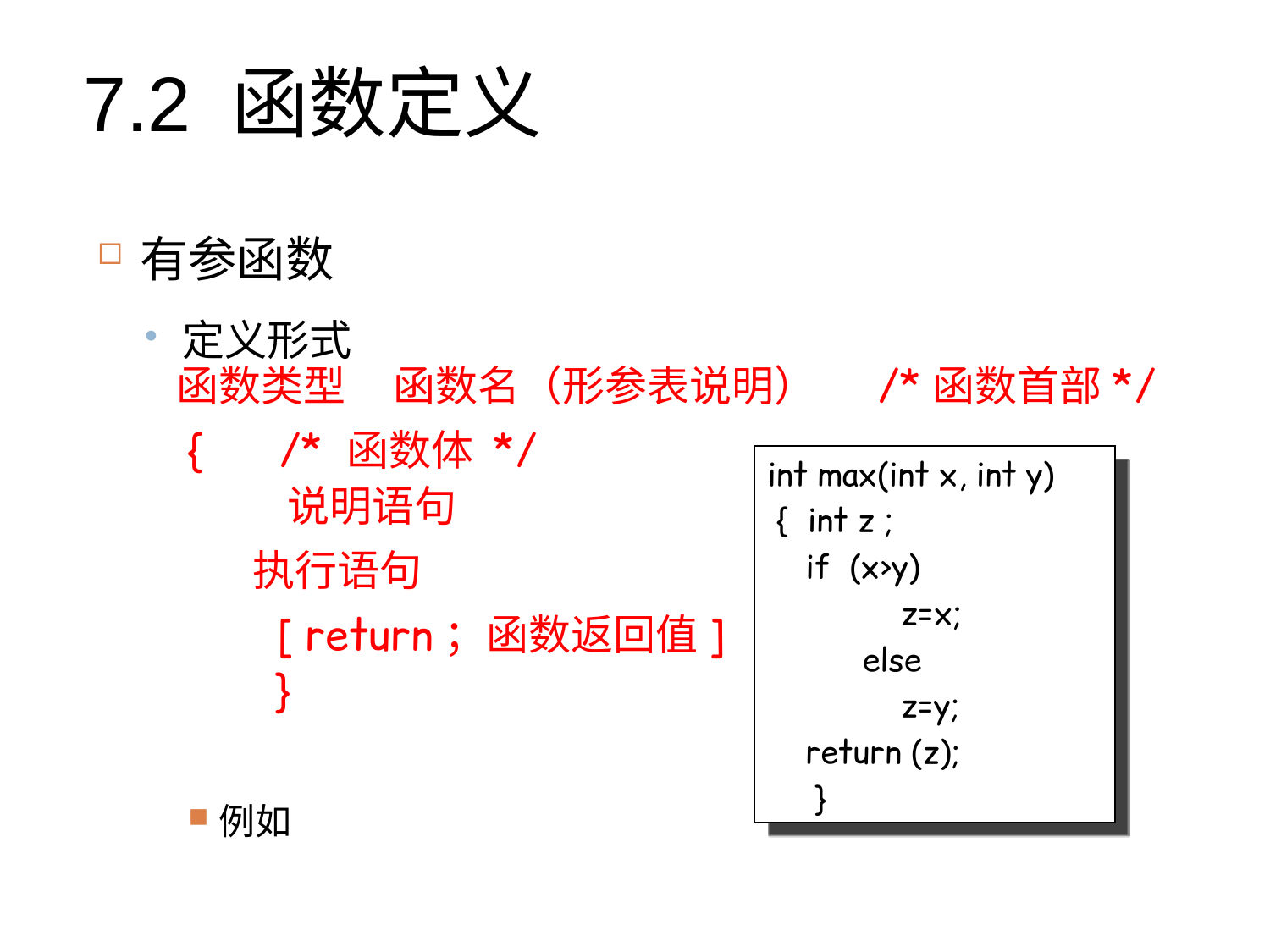

7.2 函数定义
有参函数
定义形式

例如
   函数类型     函数名（形参表说明） 　/*函数首部*/
    {      /* 函数体 */
           说明语句
           执行语句
           [ return；函数返回值]
　         }
int max(int x, int y)
 {  int z ;
    if  (x>y)
              z=x;
          else
              z=y;
    return (z);
     }